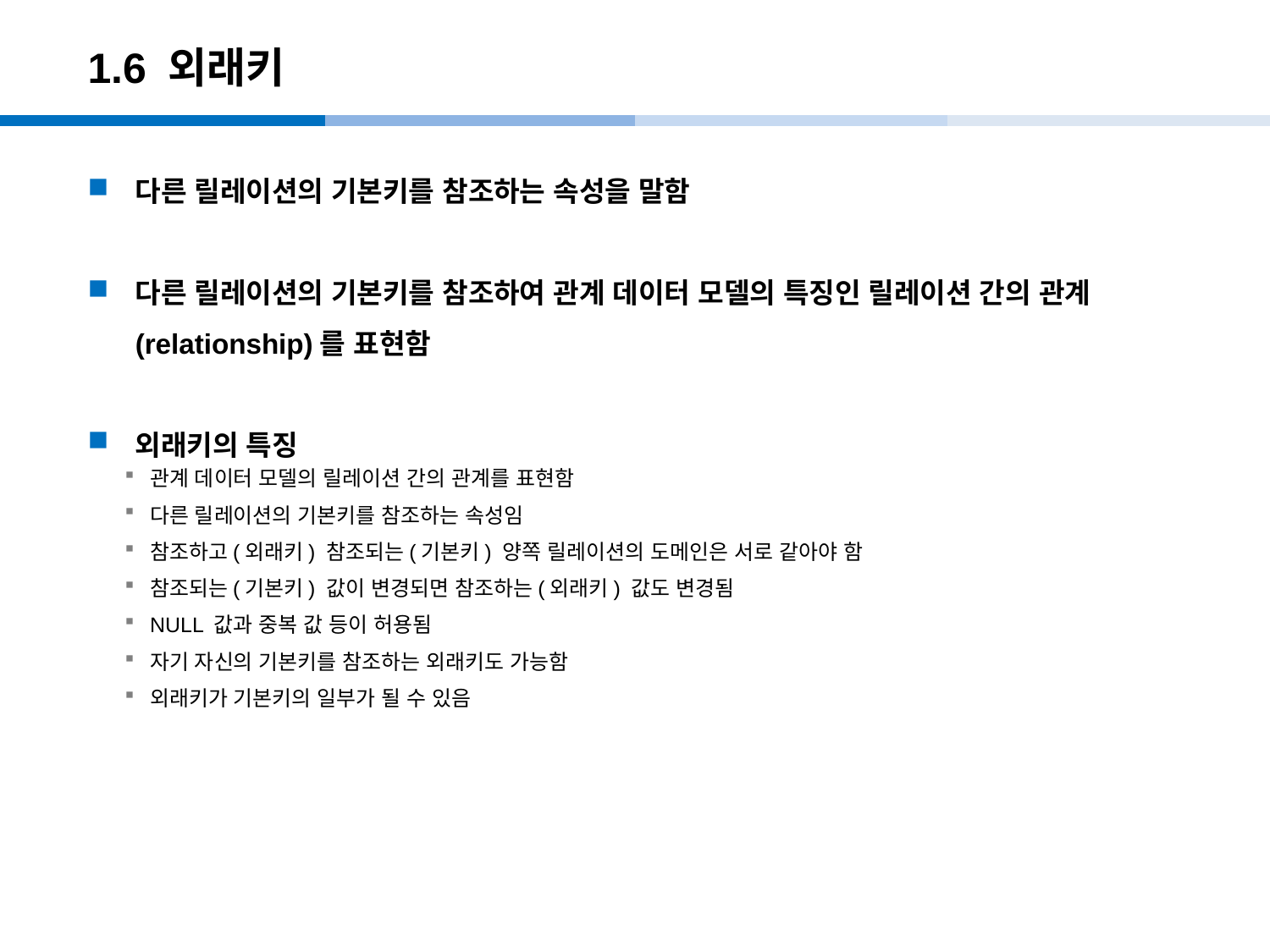

# 1.6 외래키
다른 릴레이션의 기본키를 참조하는 속성을 말함

다른 릴레이션의 기본키를 참조하여 관계 데이터 모델의 특징인 릴레이션 간의 관계(relationship)를 표현함

외래키의 특징
관계 데이터 모델의 릴레이션 간의 관계를 표현함
다른 릴레이션의 기본키를 참조하는 속성임
참조하고(외래키) 참조되는(기본키) 양쪽 릴레이션의 도메인은 서로 같아야 함
참조되는(기본키) 값이 변경되면 참조하는(외래키) 값도 변경됨
NULL 값과 중복 값 등이 허용됨
자기 자신의 기본키를 참조하는 외래키도 가능함
외래키가 기본키의 일부가 될 수 있음